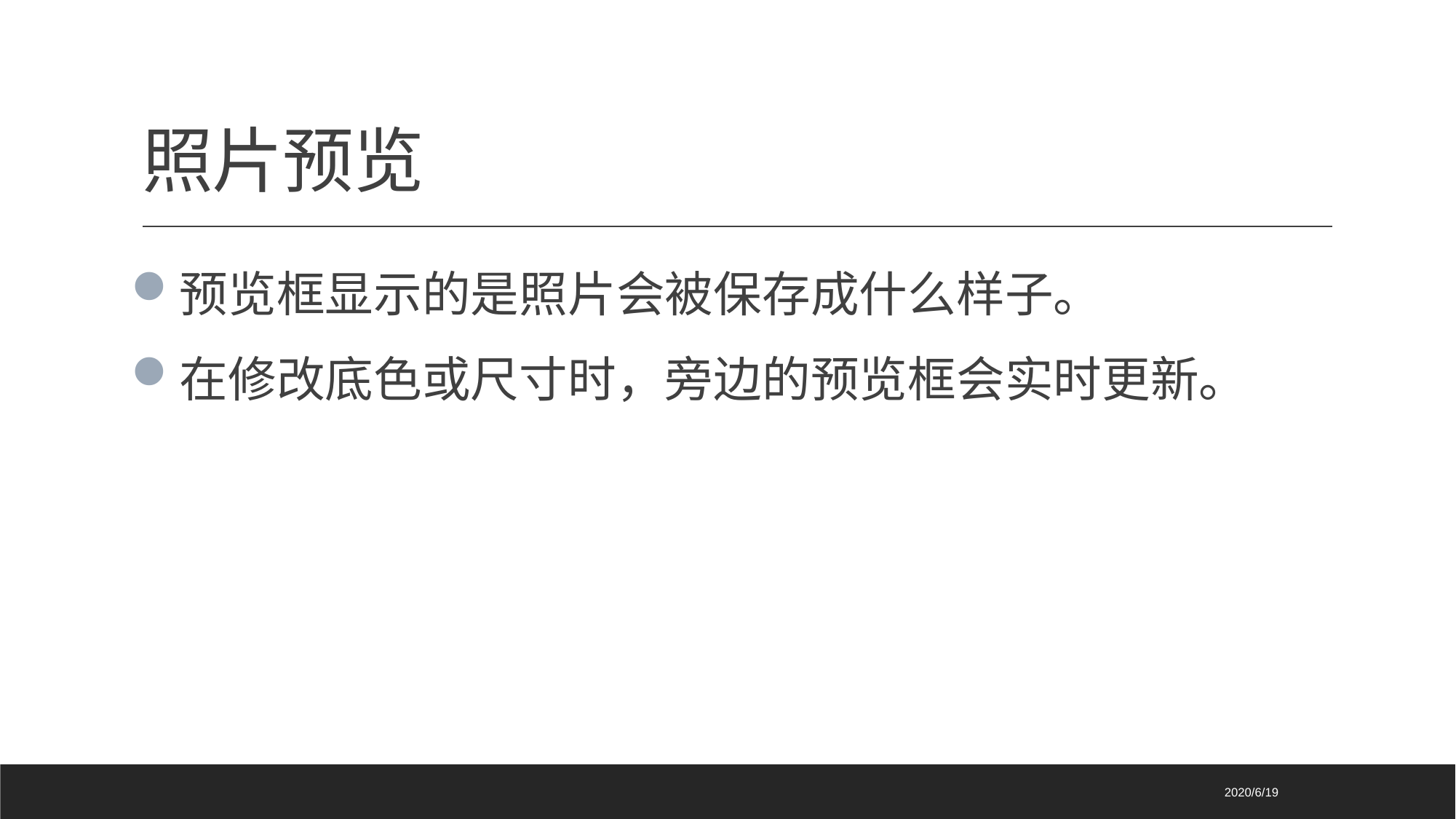

# 照片预览
预览框显示的是照片会被保存成什么样子。
在修改底色或尺寸时，旁边的预览框会实时更新。
2020/6/19